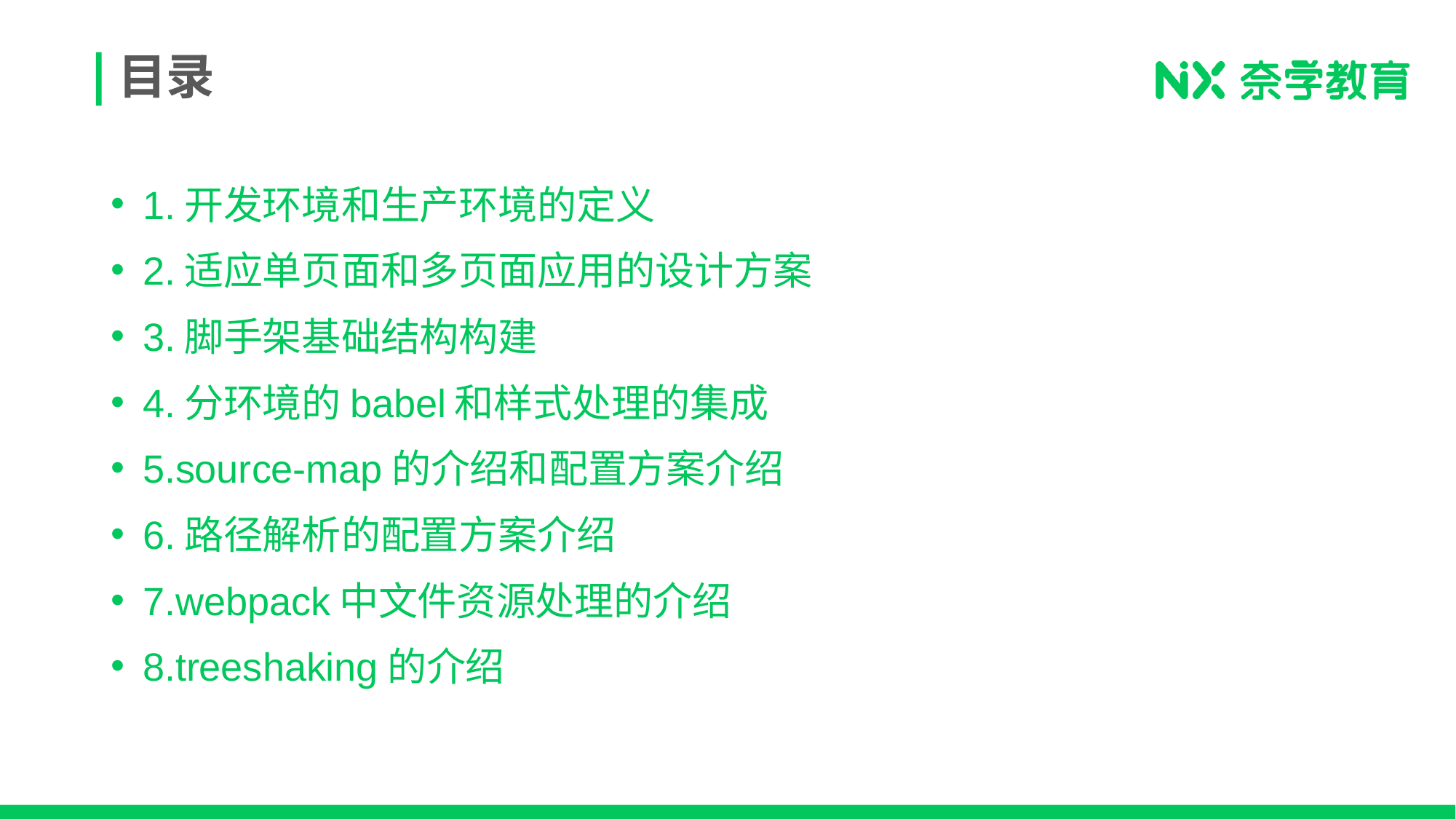

# 目录
1.开发环境和生产环境的定义
2.适应单页面和多页面应用的设计方案
3.脚手架基础结构构建
4.分环境的babel和样式处理的集成
5.source-map的介绍和配置方案介绍
6.路径解析的配置方案介绍
7.webpack中文件资源处理的介绍
8.treeshaking的介绍